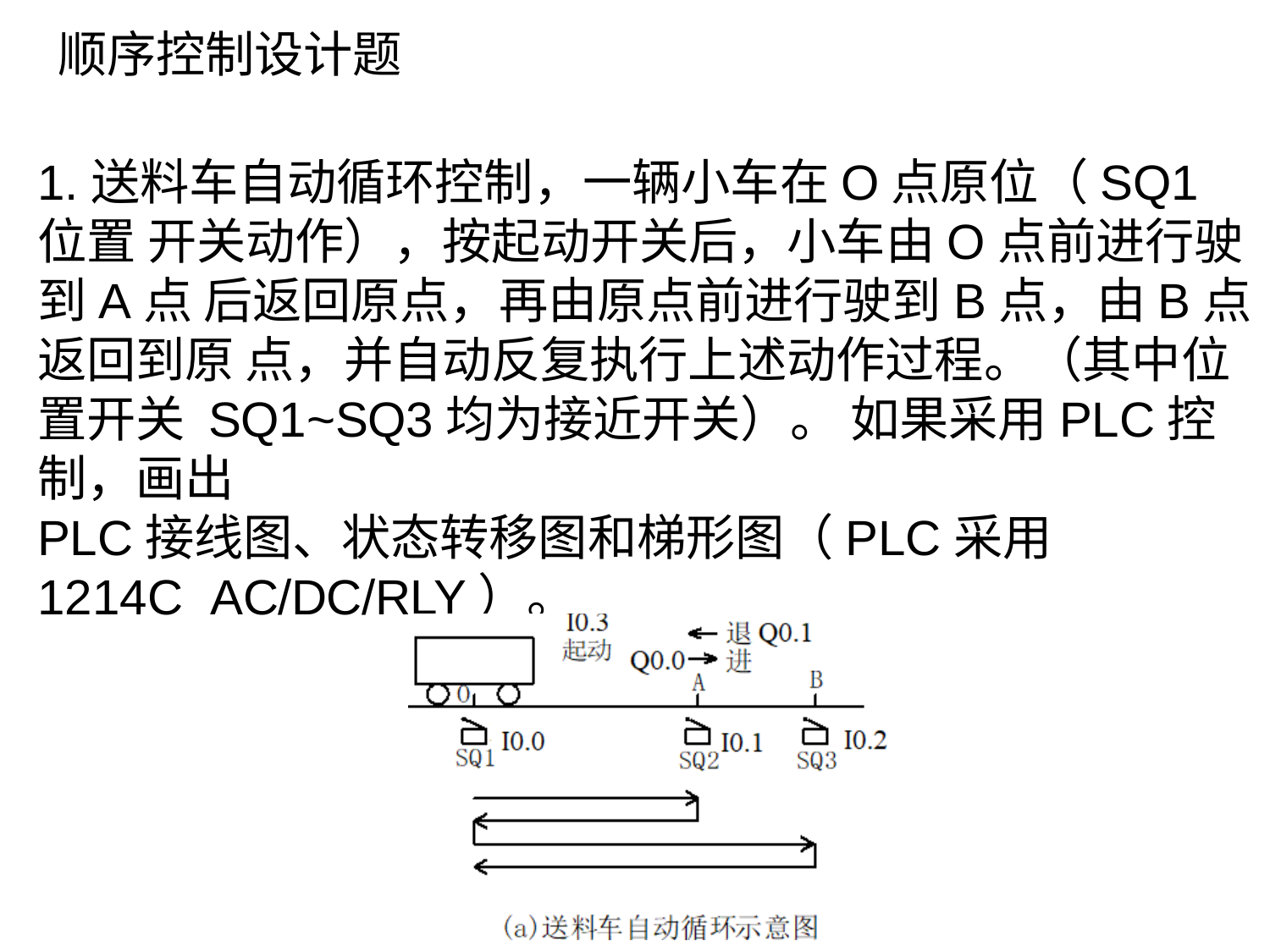

顺序控制设计题

1.送料车自动循环控制，一辆小车在O点原位（SQ1位置 开关动作），按起动开关后，小车由O点前进行驶到A点 后返回原点，再由原点前进行驶到B点，由B点返回到原 点，并自动反复执行上述动作过程。（其中位置开关 SQ1~SQ3均为接近开关）。 如果采用PLC控制，画出
PLC接线图、状态转移图和梯形图（PLC采用1214C  AC/DC/RLY）。